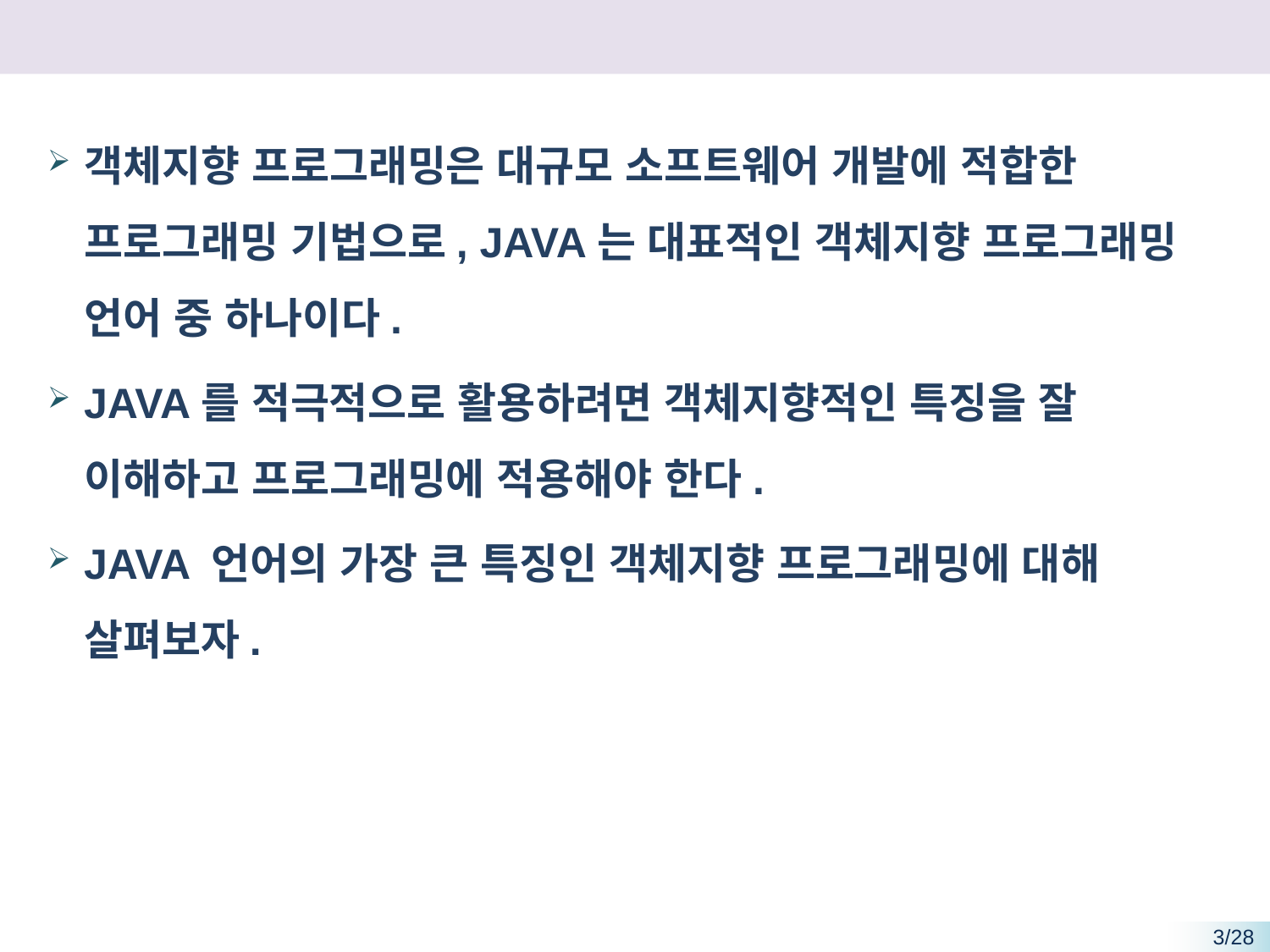

#
객체지향 프로그래밍은 대규모 소프트웨어 개발에 적합한 프로그래밍 기법으로, JAVA는 대표적인 객체지향 프로그래밍 언어 중 하나이다.
JAVA를 적극적으로 활용하려면 객체지향적인 특징을 잘 이해하고 프로그래밍에 적용해야 한다.
JAVA 언어의 가장 큰 특징인 객체지향 프로그래밍에 대해 살펴보자.